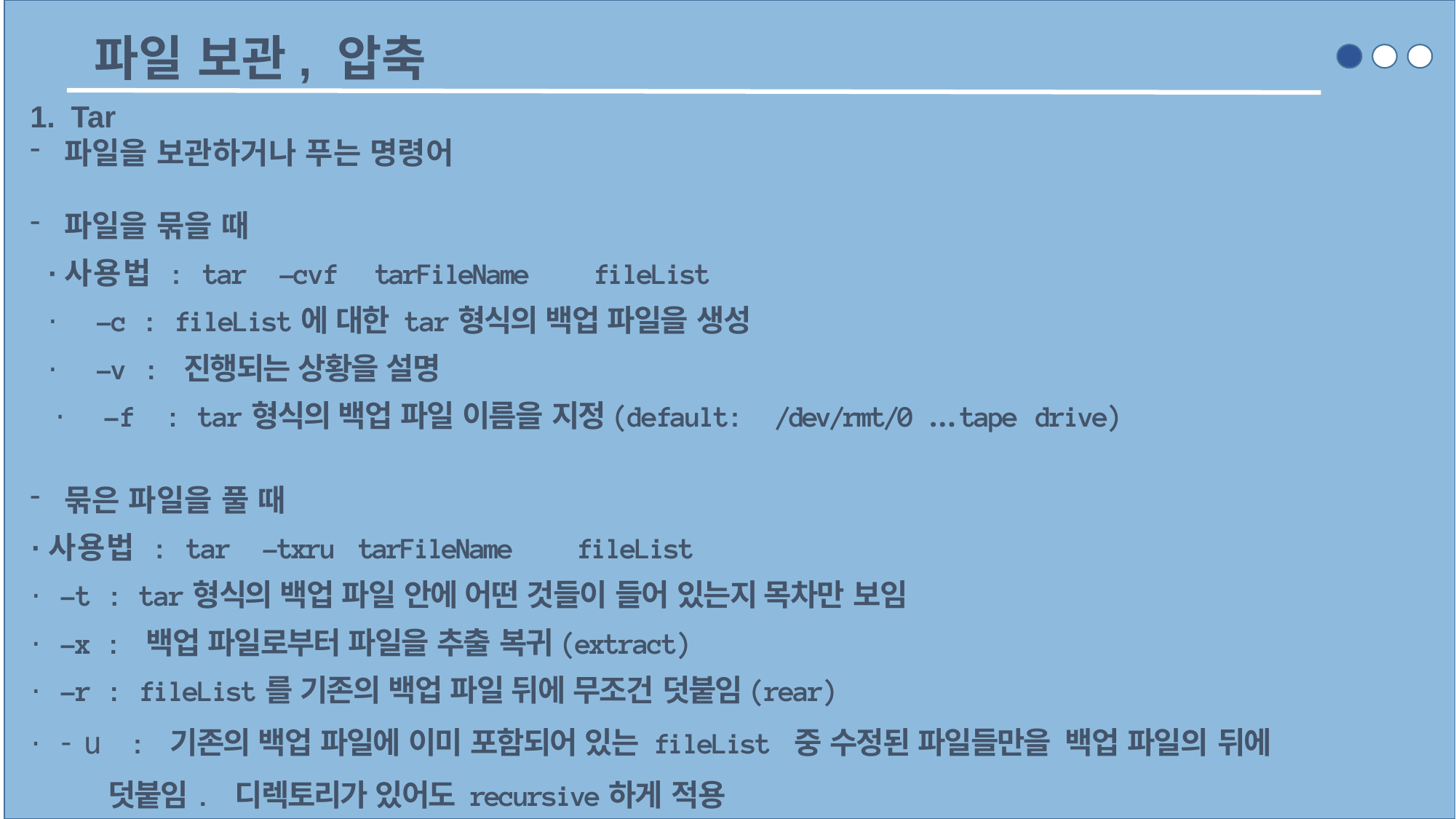

파일 보관, 압축

Tar
파일을 보관하거나 푸는 명령어

파일을 묶을 때
∙사용법 : tar  -cvf	tarFileName	fileList
∙ -c : fileList에 대한 tar형식의 백업 파일을 생성
∙ -v : 진행되는 상황을 설명
∙ -f  : tar형식의 백업 파일 이름을 지정(default:  /dev/rmt/0	… tape drive)

묶은 파일을 풀 때
∙사용법 : tar  -txru	tarFileName	fileList
∙-t : tar형식의 백업 파일 안에 어떤 것들이 들어 있는지 목차만 보임
∙-x : 백업 파일로부터 파일을 추출 복귀(extract)
∙-r : fileList를 기존의 백업 파일 뒤에 무조건 덧붙임(rear)
∙-u : 기존의 백업 파일에 이미 포함되어 있는 fileList 중 수정된 파일들만을  백업 파일의 뒤에 덧붙임. 디렉토리가 있어도 recursive하게 적용